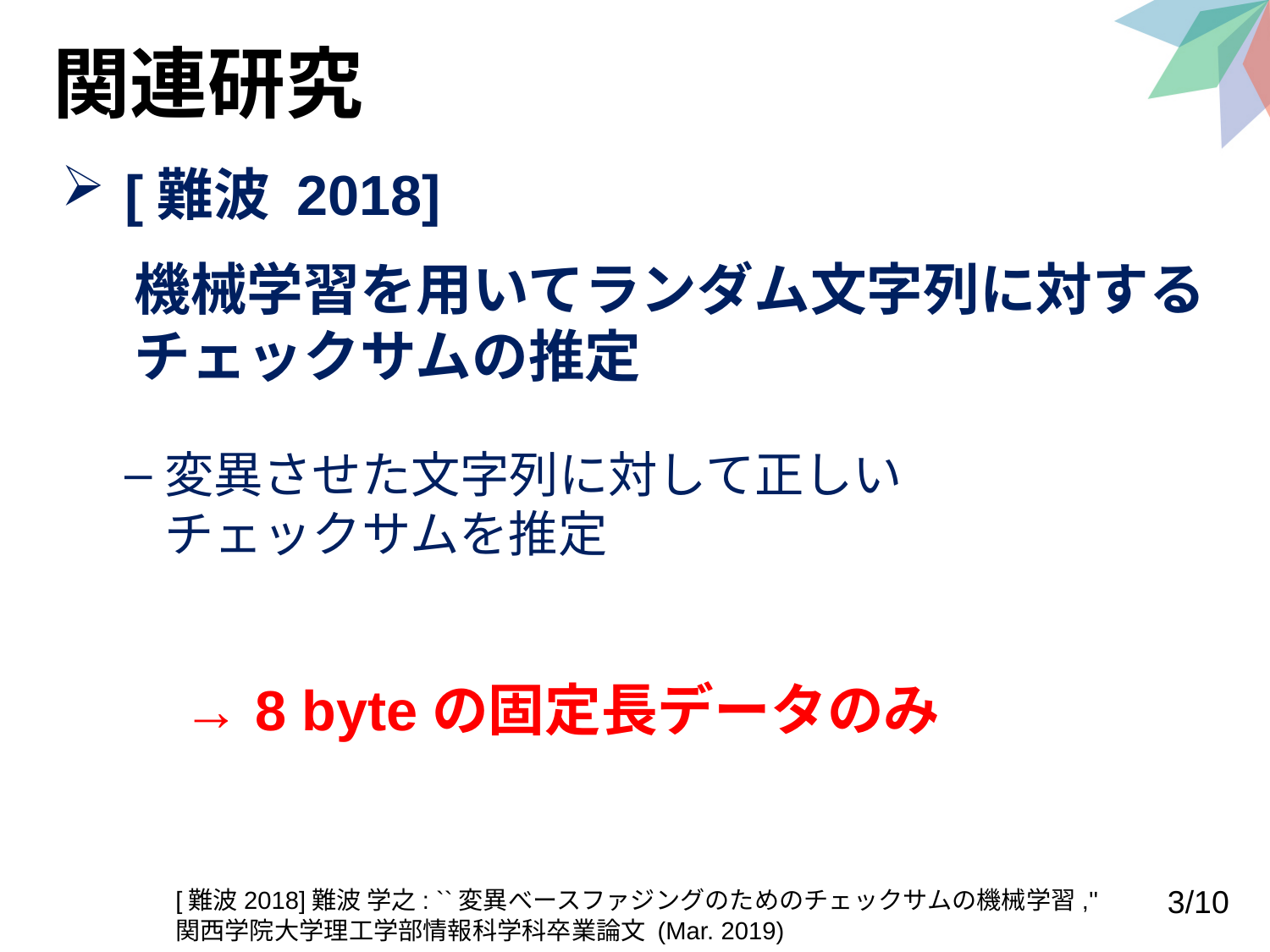

# 関連研究
[難波 2018]

変異させた文字列に対して正しい　　　　　　チェックサムを推定

機械学習を用いてランダム文字列に対するチェックサムの推定
→ 8 byteの固定長データのみ
3/10
[難波2018]難波 学之: ``変異べースファジングのためのチェックサムの機械学習,''
関西学院大学理工学部情報科学科卒業論文 (Mar. 2019)